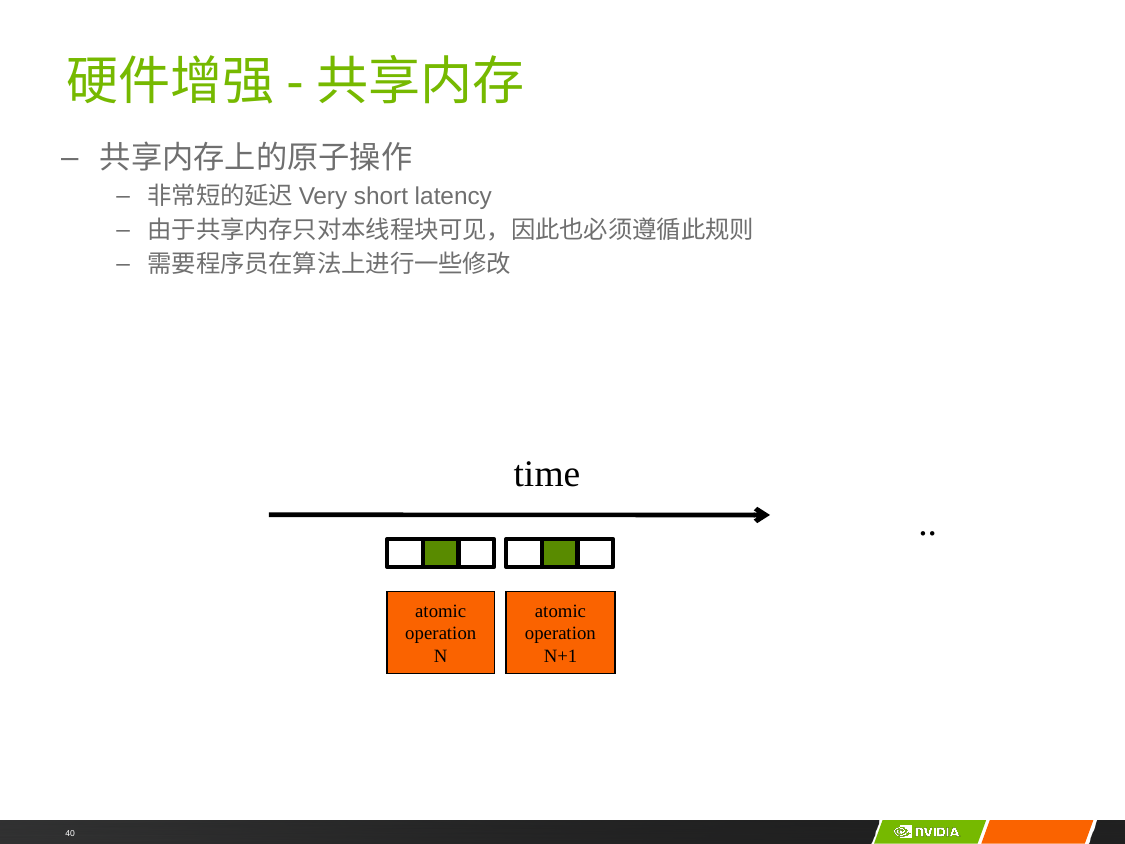

# 硬件增强-共享内存
共享内存上的原子操作
非常短的延迟Very short latency
由于共享内存只对本线程块可见，因此也必须遵循此规则
需要程序员在算法上进行一些修改
原子操作中主要的性能上的考虑
并行编程中使用原子操作
time
..

atomic operation N
atomic operation N+1